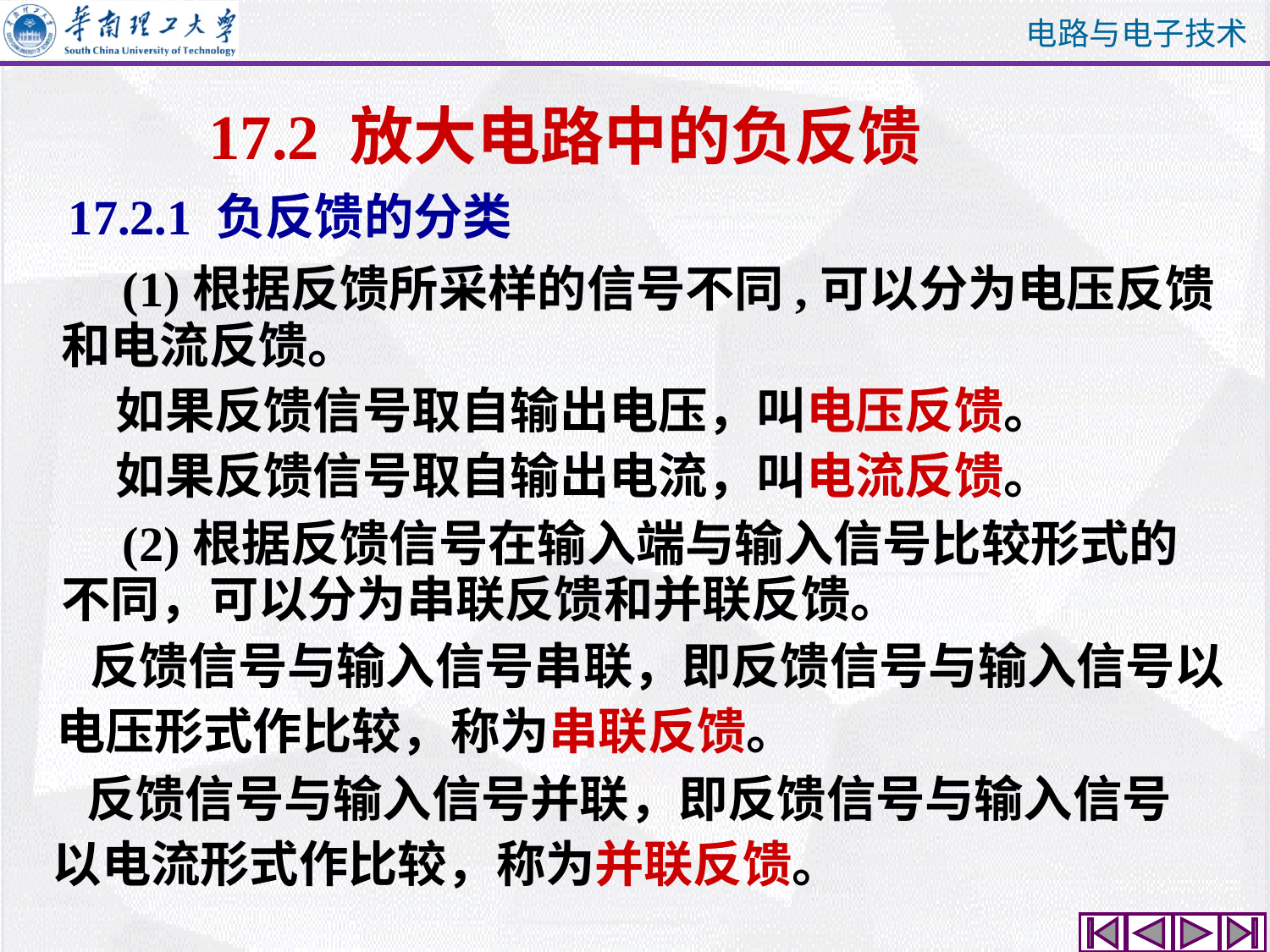

# 17.2 放大电路中的负反馈
17.2.1 负反馈的分类
     (1)根据反馈所采样的信号不同,可以分为电压反馈和电流反馈。
如果反馈信号取自输出电压，叫电压反馈。如果反馈信号取自输出电流，叫电流反馈。
     (2)根据反馈信号在输入端与输入信号比较形式的不同，可以分为串联反馈和并联反馈。
  反馈信号与输入信号串联，即反馈信号与输入信号以电压形式作比较，称为串联反馈。
  反馈信号与输入信号并联，即反馈信号与输入信号以电流形式作比较，称为并联反馈。